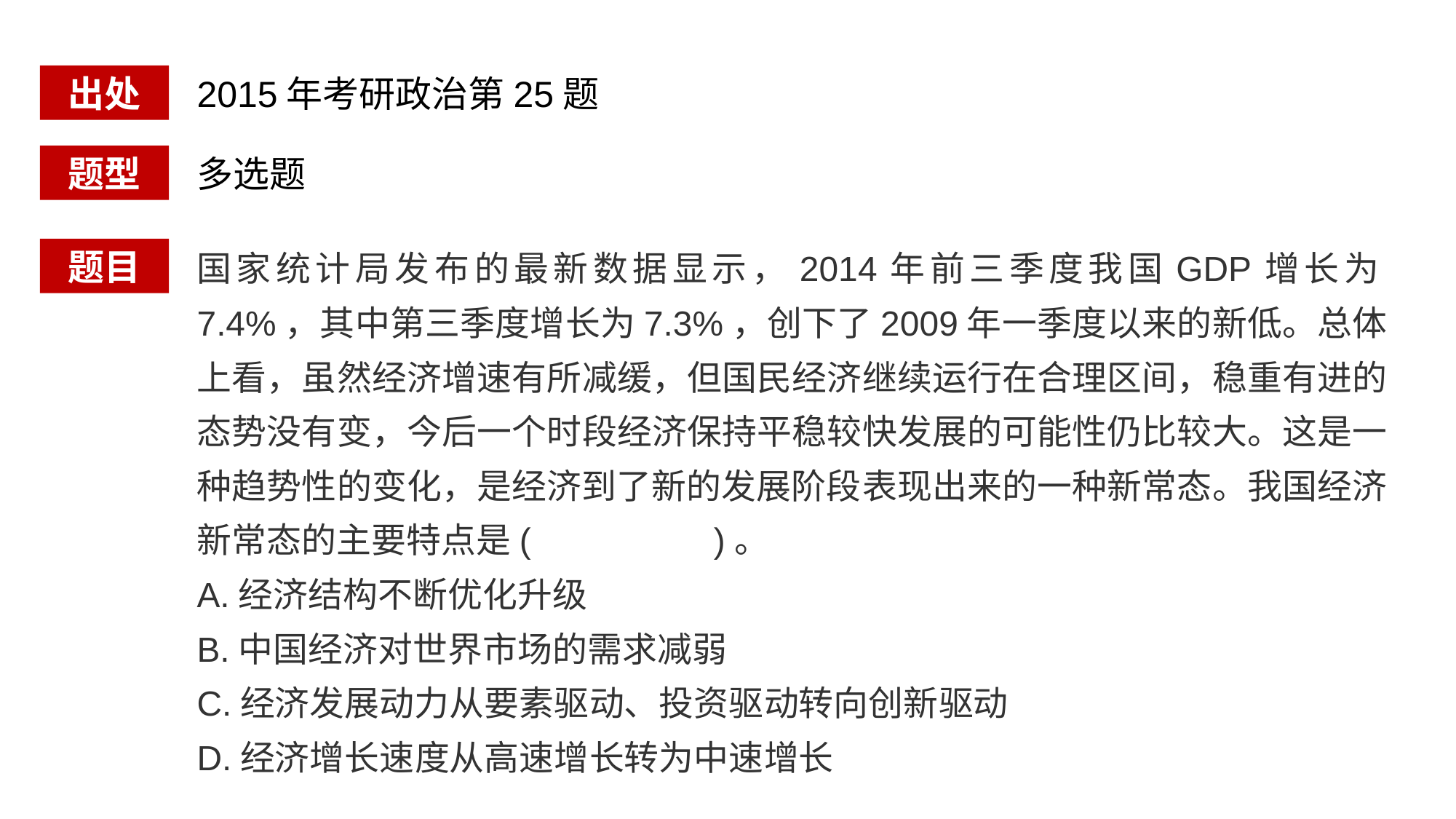

出处
2015年考研政治第25题
题型
多选题
国家统计局发布的最新数据显示，2014年前三季度我国GDP增长为7.4%，其中第三季度增长为7.3%，创下了2009年一季度以来的新低。总体上看，虽然经济增速有所减缓，但国民经济继续运行在合理区间，稳重有进的态势没有变，今后一个时段经济保持平稳较快发展的可能性仍比较大。这是一种趋势性的变化，是经济到了新的发展阶段表现出来的一种新常态。我国经济新常态的主要特点是(                   )。
A.经济结构不断优化升级
B.中国经济对世界市场的需求减弱
C.经济发展动力从要素驱动、投资驱动转向创新驱动
D.经济增长速度从高速增长转为中速增长
题目